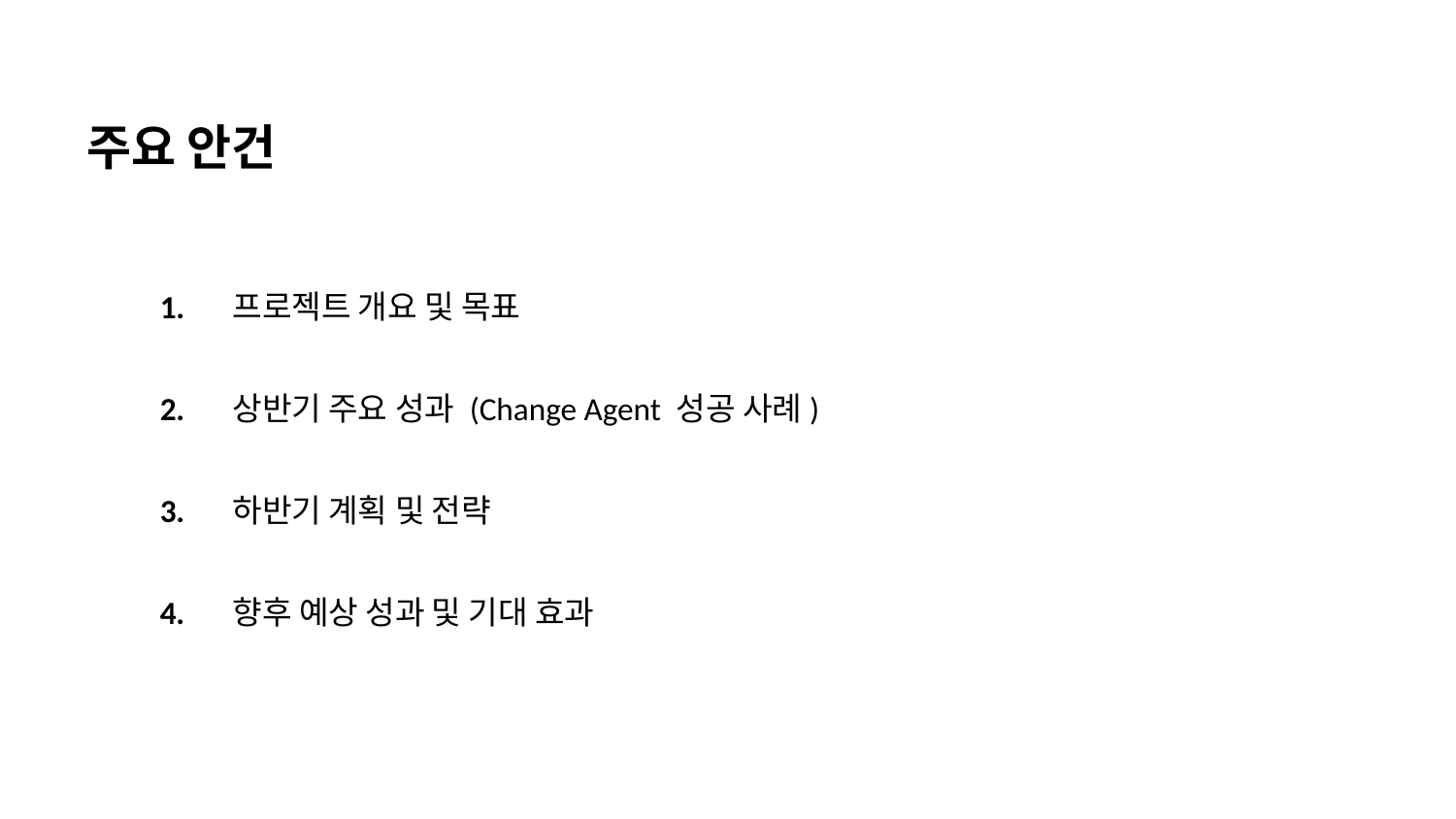

주요 안건
1.
프로젝트 개요 및 목표
2.
상반기 주요 성과 (Change Agent 성공 사례)
3.
하반기 계획 및 전략
4.
향후 예상 성과 및 기대 효과